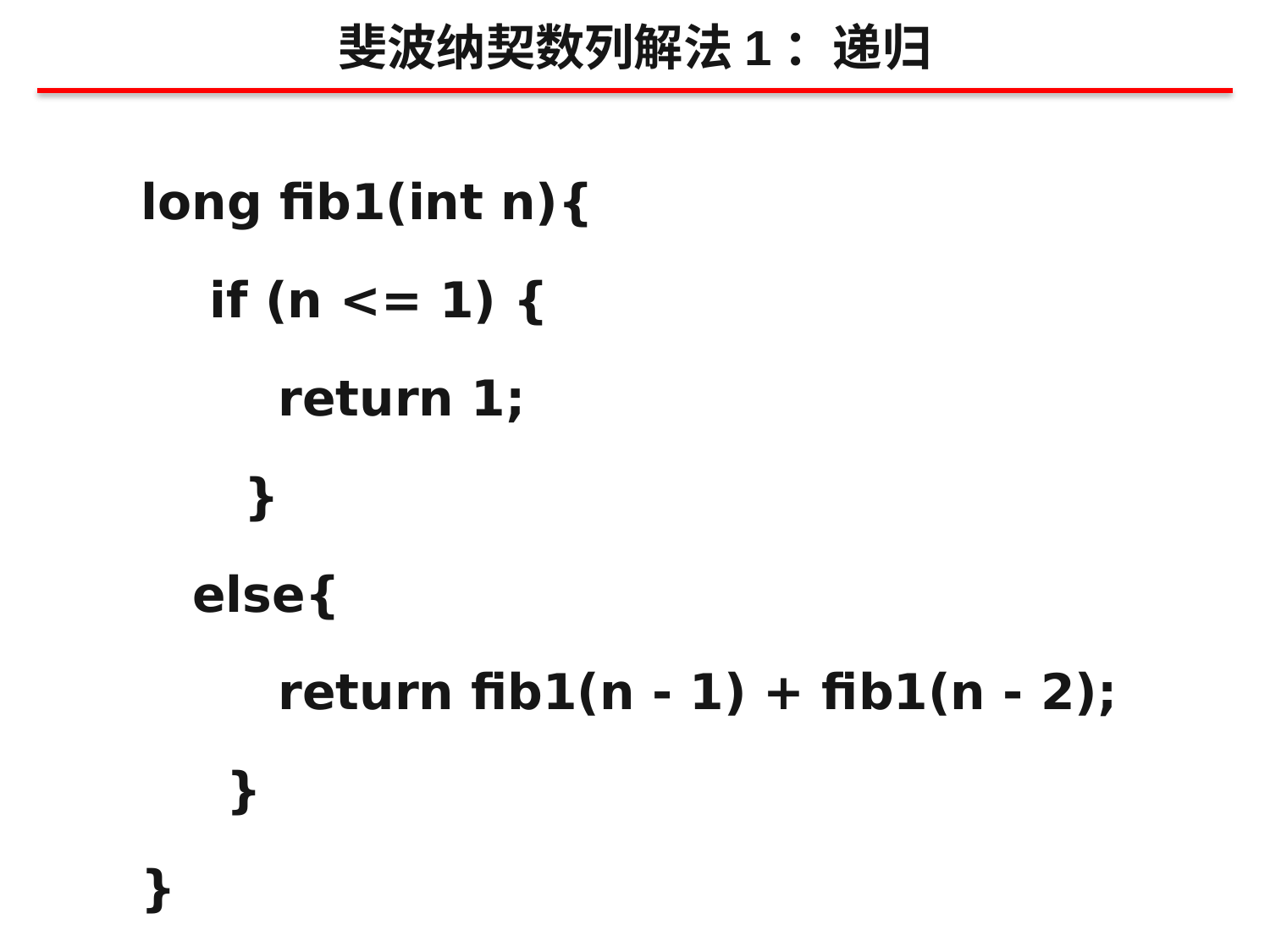

斐波纳契数列解法1：递归
long fib1(int n){
    if (n <= 1) {
        return 1;
      }
   else{
        return fib1(n - 1) + fib1(n - 2);
     }
}